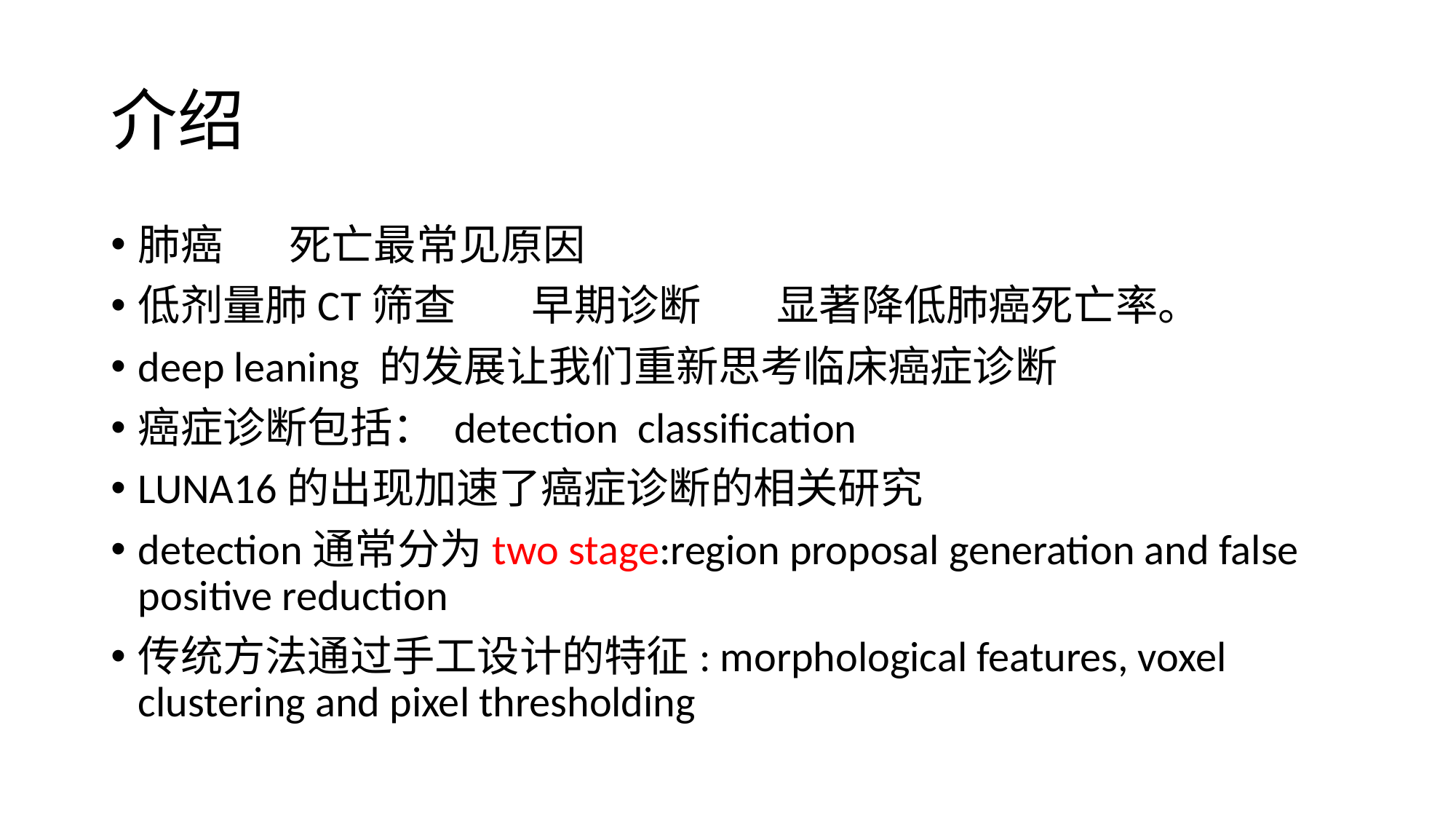

# 介绍
肺癌       死亡最常见原因
低剂量肺CT筛查        早期诊断        显著降低肺癌死亡率。
deep leaning 的发展让我们重新思考临床癌症诊断
癌症诊断包括： detection  classiﬁcation
LUNA16的出现加速了癌症诊断的相关研究
detection通常分为two stage:region proposal generation and false positive reduction
传统方法通过手工设计的特征: morphological features, voxel clustering and pixel thresholding